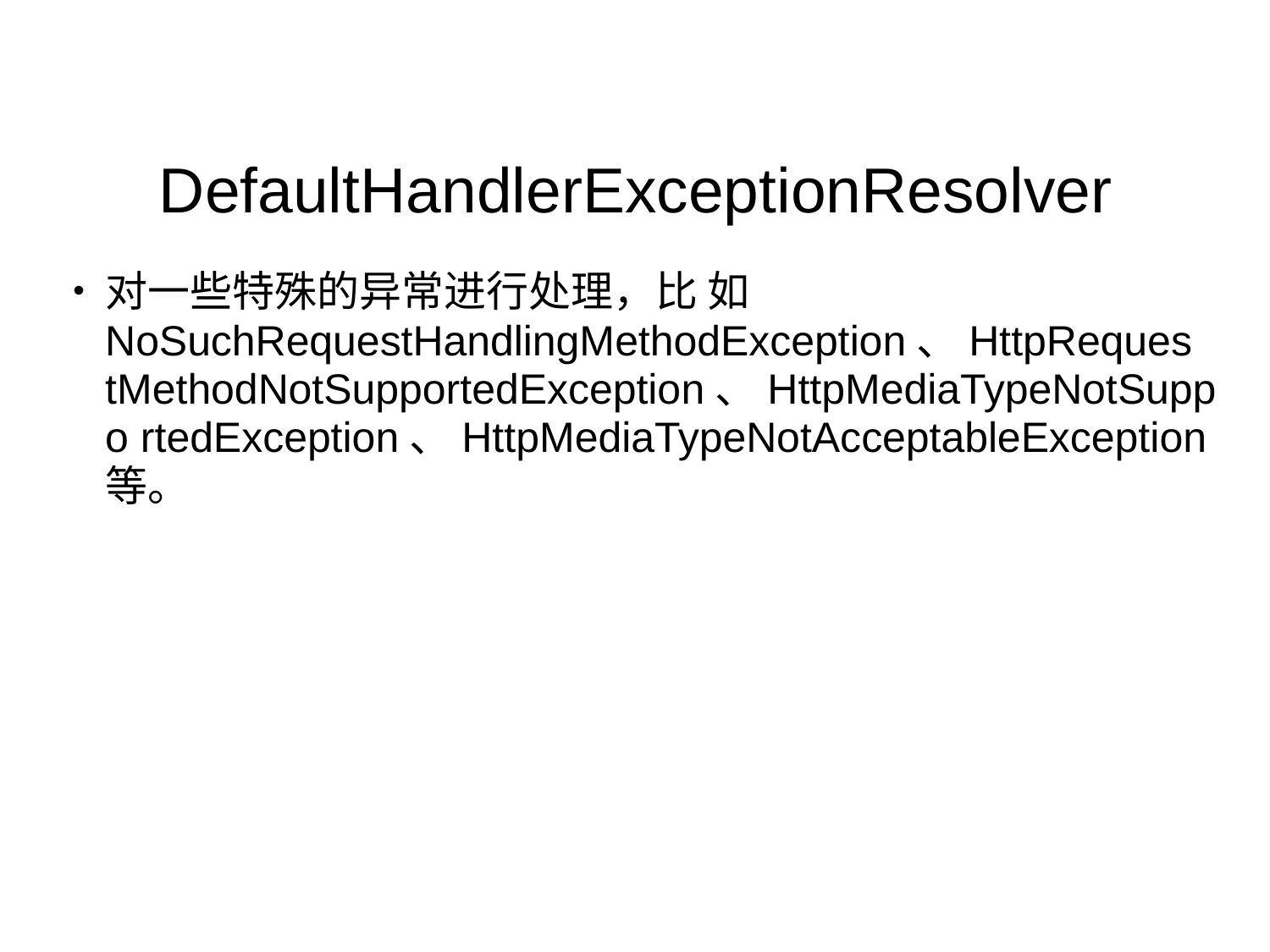

DefaultHandlerExceptionResolver
•	对一些特殊的异常进行处理，比 如NoSuchRequestHandlingMethodException、HttpReques tMethodNotSupportedException、HttpMediaTypeNotSuppo rtedException、HttpMediaTypeNotAcceptableException 等。